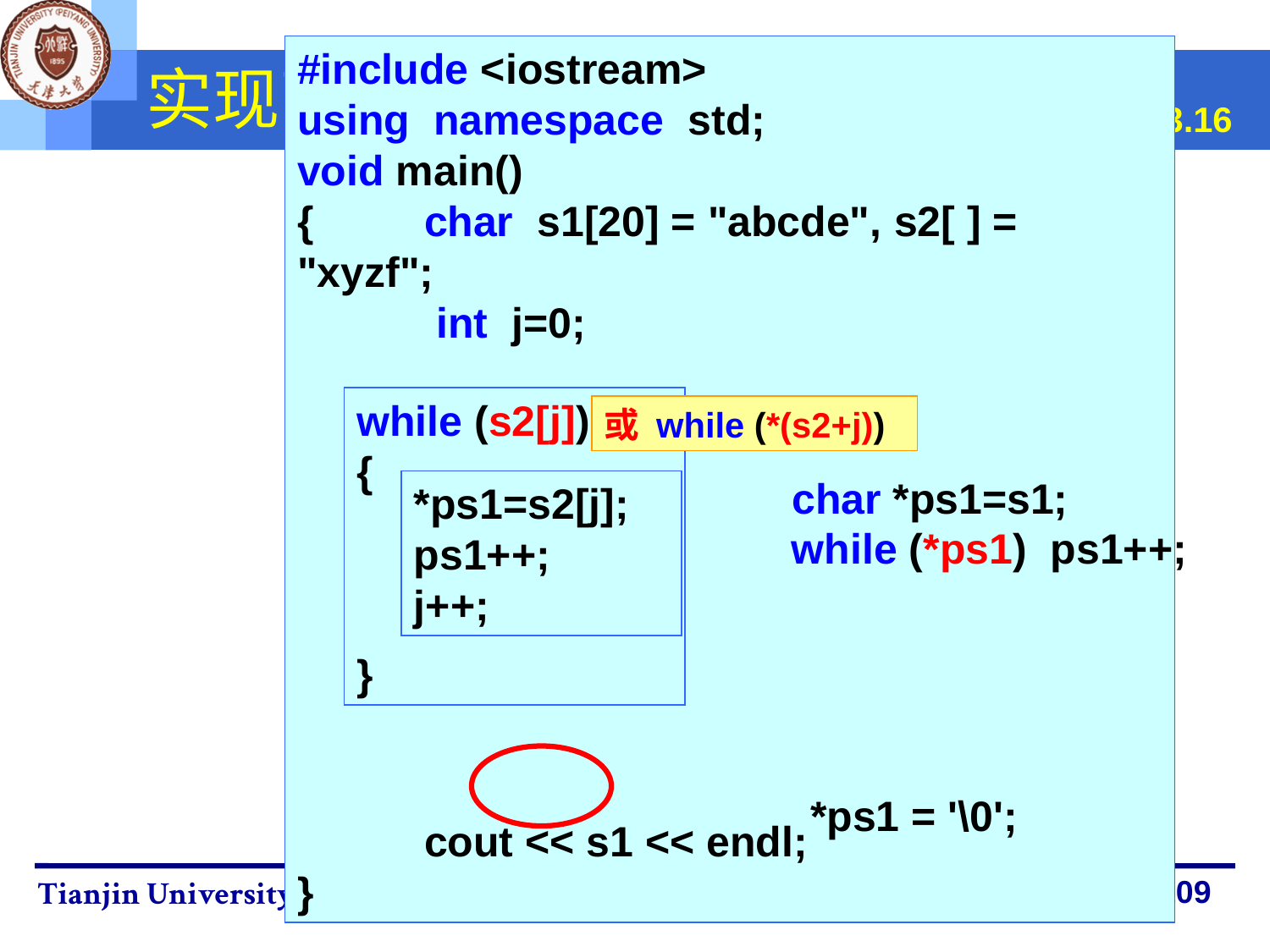

#include <iostream>
using  namespace  std;
void main()
{	char  s1[20] = "abcde", s2[ ] = "xyzf";
  	 int  j=0;

	cout << s1 << endl;
}
# 实现两字符串的连接(3)
书P69.例3.16
while (s2[j])
{

}
或 while (*(s2+j))
char *ps1=s1;
*ps1=s2[j];
ps1++;
j++;
while (*ps1)  ps1++;

*ps1 = '\0';